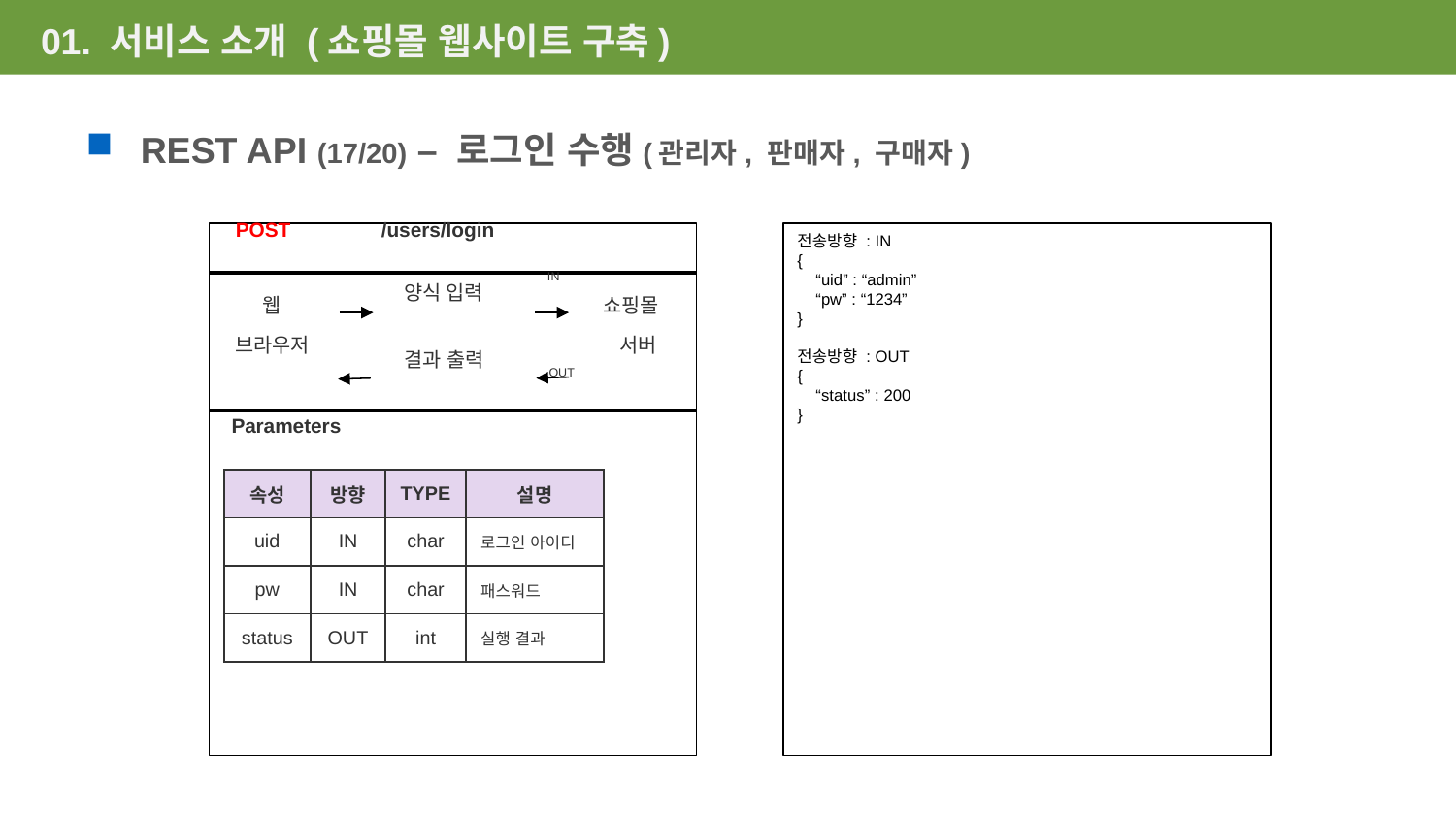

01. 서비스 소개 (쇼핑몰 웹사이트 구축)
REST API (17/20) – 로그인 수행(관리자, 판매자, 구매자)
POST	/users/login

전송방향 : IN
{
    “uid” : “admin”
    “pw” : “1234”
}

전송방향 : OUT
{
    “status” : 200
}

IN
양식 입력
    웹
브라우저
쇼핑몰
  서버
결과 출력
OUT
Parameters
| 속성 | 방향 | TYPE | 설명 |
| --- | --- | --- | --- |
| uid | IN | char | 로그인 아이디 |
| pw | IN | char | 패스워드 |
| status | OUT | int | 실행 결과 |